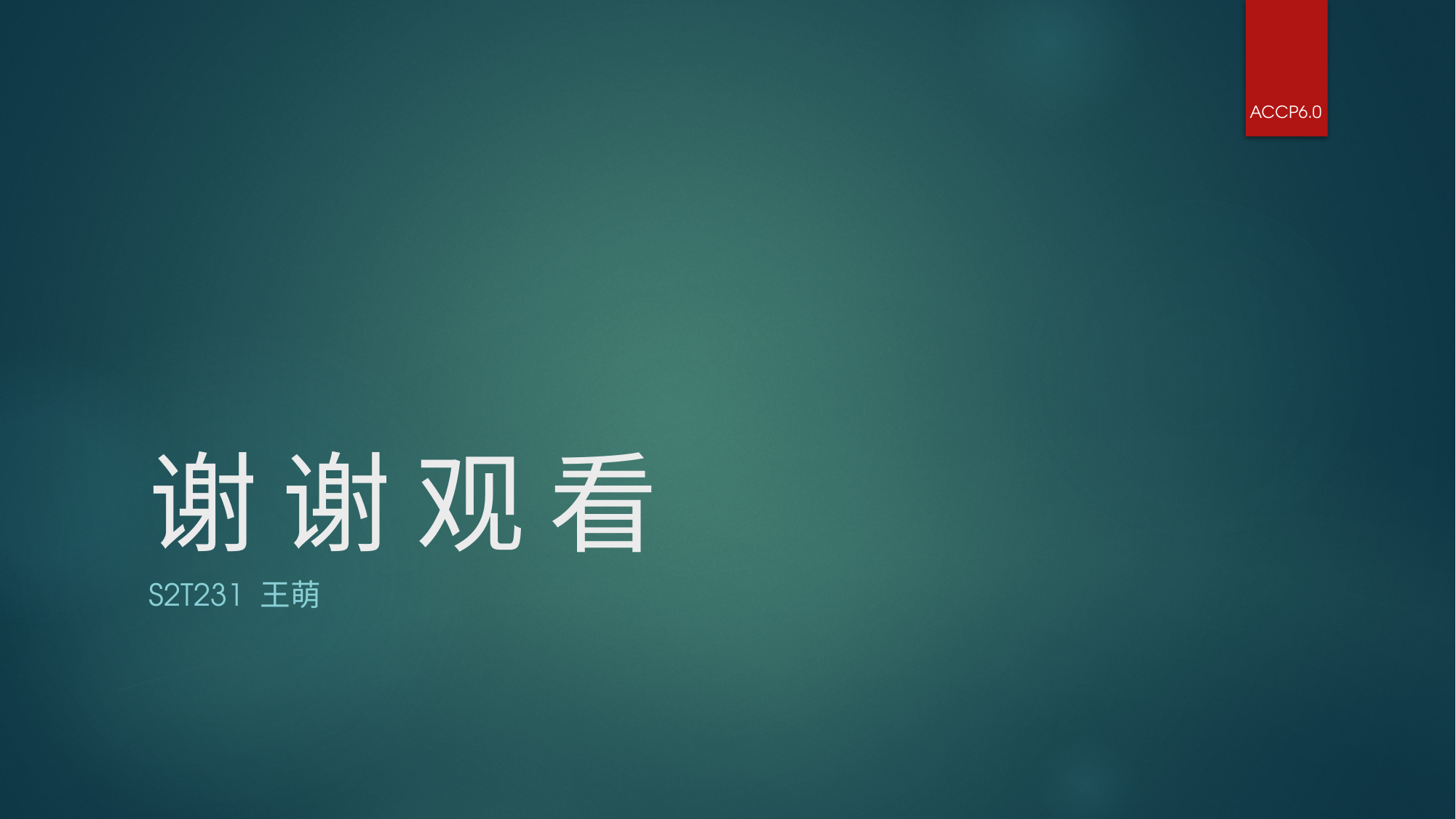

ACCP6.0
# 谢 谢 观 看
S2T231 王萌